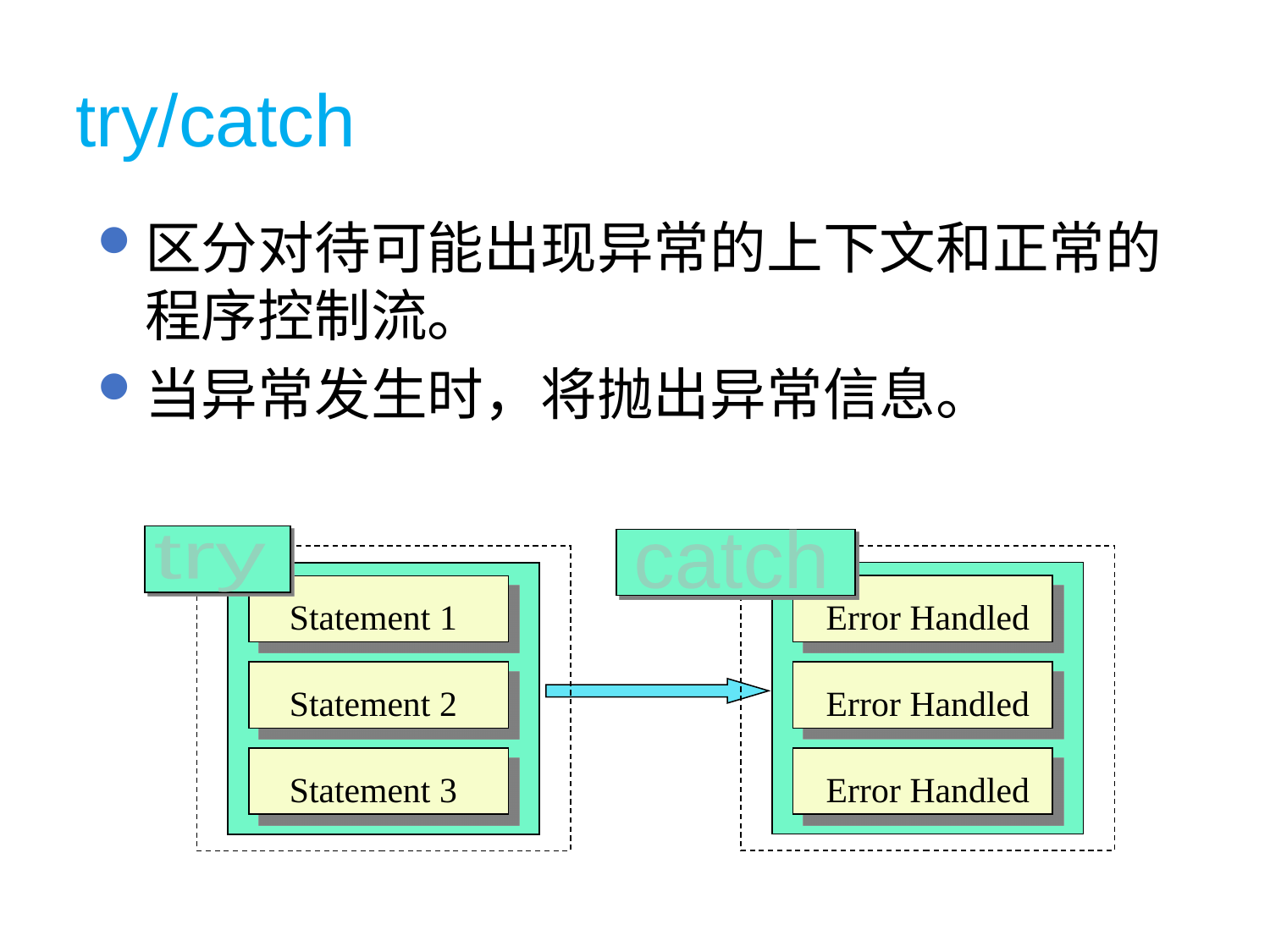

try/catch
区分对待可能出现异常的上下文和正常的程序控制流。
当异常发生时，将抛出异常信息。

try

Statement 1

Statement 2

Statement 3

catch

Error Handled

Error Handled

Error Handled